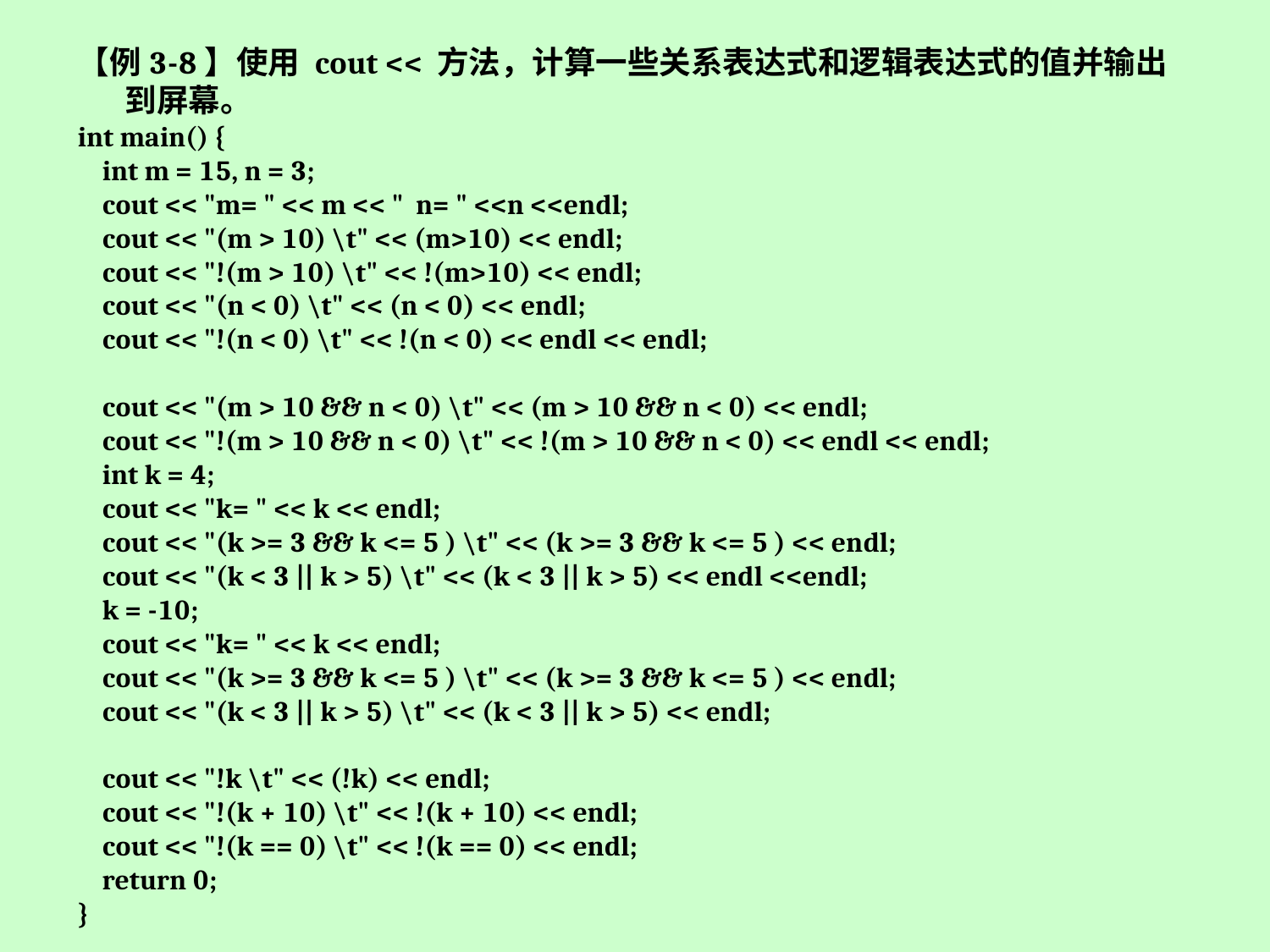

【例3-8】使用 cout << 方法，计算一些关系表达式和逻辑表达式的值并输出到屏幕。
int main() {
    int m = 15, n = 3;
    cout << "m= " << m << "  n= " <<n <<endl;
    cout << "(m > 10) \t" << (m>10) << endl;
    cout << "!(m > 10) \t" << !(m>10) << endl;
    cout << "(n < 0) \t" << (n < 0) << endl;
    cout << "!(n < 0) \t" << !(n < 0) << endl << endl;

    cout << "(m > 10 && n < 0) \t" << (m > 10 && n < 0) << endl;
    cout << "!(m > 10 && n < 0) \t" << !(m > 10 && n < 0) << endl << endl;
    int k = 4;
    cout << "k= " << k << endl;
    cout << "(k >= 3 && k <= 5 ) \t" << (k >= 3 && k <= 5 ) << endl;
    cout << "(k < 3 || k > 5) \t" << (k < 3 || k > 5) << endl <<endl;
    k = -10;
    cout << "k= " << k << endl;
    cout << "(k >= 3 && k <= 5 ) \t" << (k >= 3 && k <= 5 ) << endl;
    cout << "(k < 3 || k > 5) \t" << (k < 3 || k > 5) << endl;

    cout << "!k \t" << (!k) << endl;
    cout << "!(k + 10) \t" << !(k + 10) << endl;
    cout << "!(k == 0) \t" << !(k == 0) << endl;
    return 0;
}
63